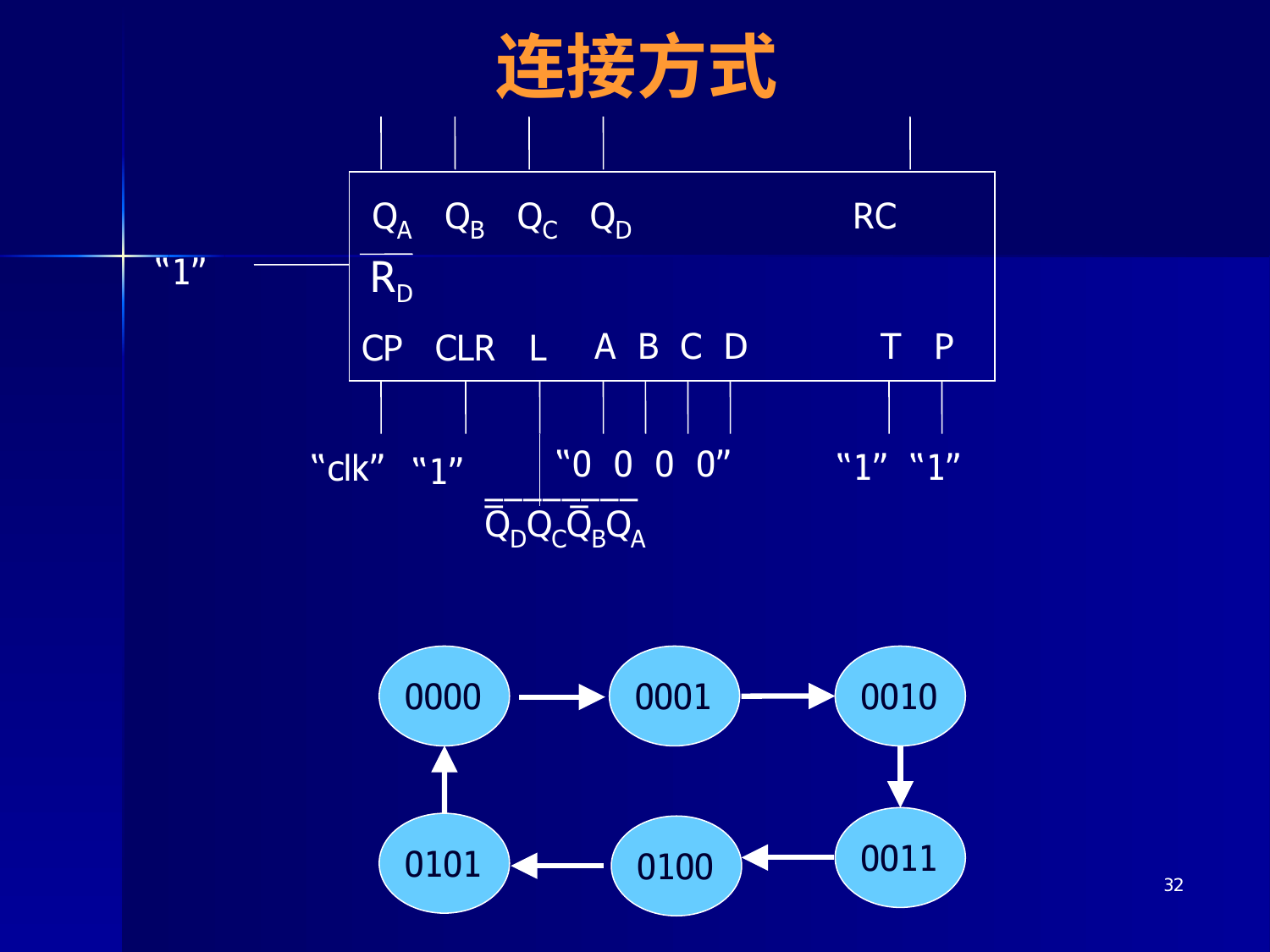

# 连接方式

QA   QB   QC   QD                             RC
A  B  C  D
T   P
CP   CLR   L

RD

“1”
________
_      _
QDQCQBQA
“0  0  0  0”
“1”
“1”
“clk”
“1”

0000

0001

0010

0011

0101

0100
32